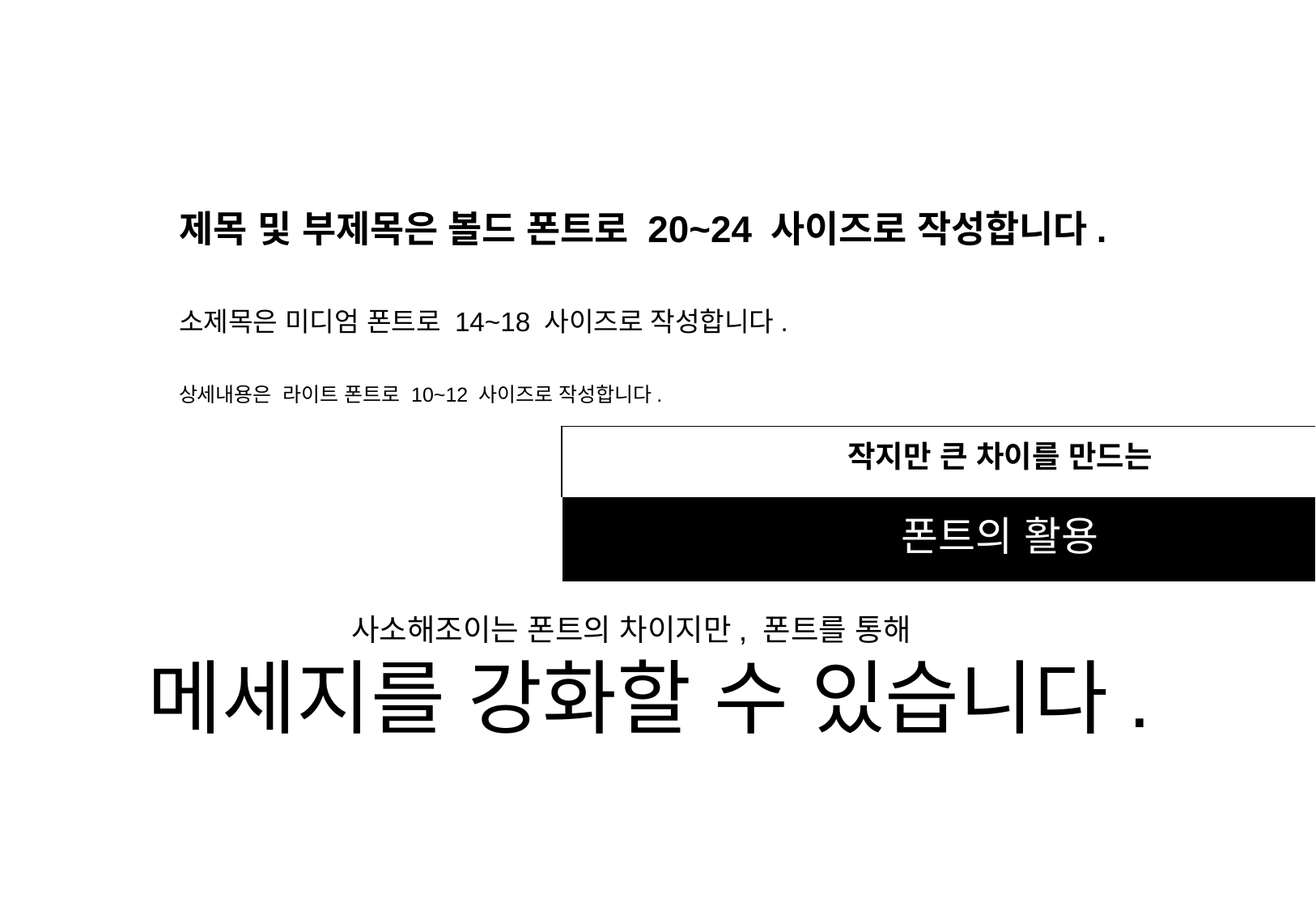

제목 및 부제목은 볼드 폰트로 20~24 사이즈로 작성합니다.
소제목은 미디엄 폰트로 14~18 사이즈로 작성합니다.
상세내용은  라이트 폰트로 10~12 사이즈로 작성합니다.
| 작지만 큰 차이를 만드는 |
| --- |
| 폰트의 활용 |
사소해조이는 폰트의 차이지만, 폰트를 통해
메세지를 강화할 수 있습니다.